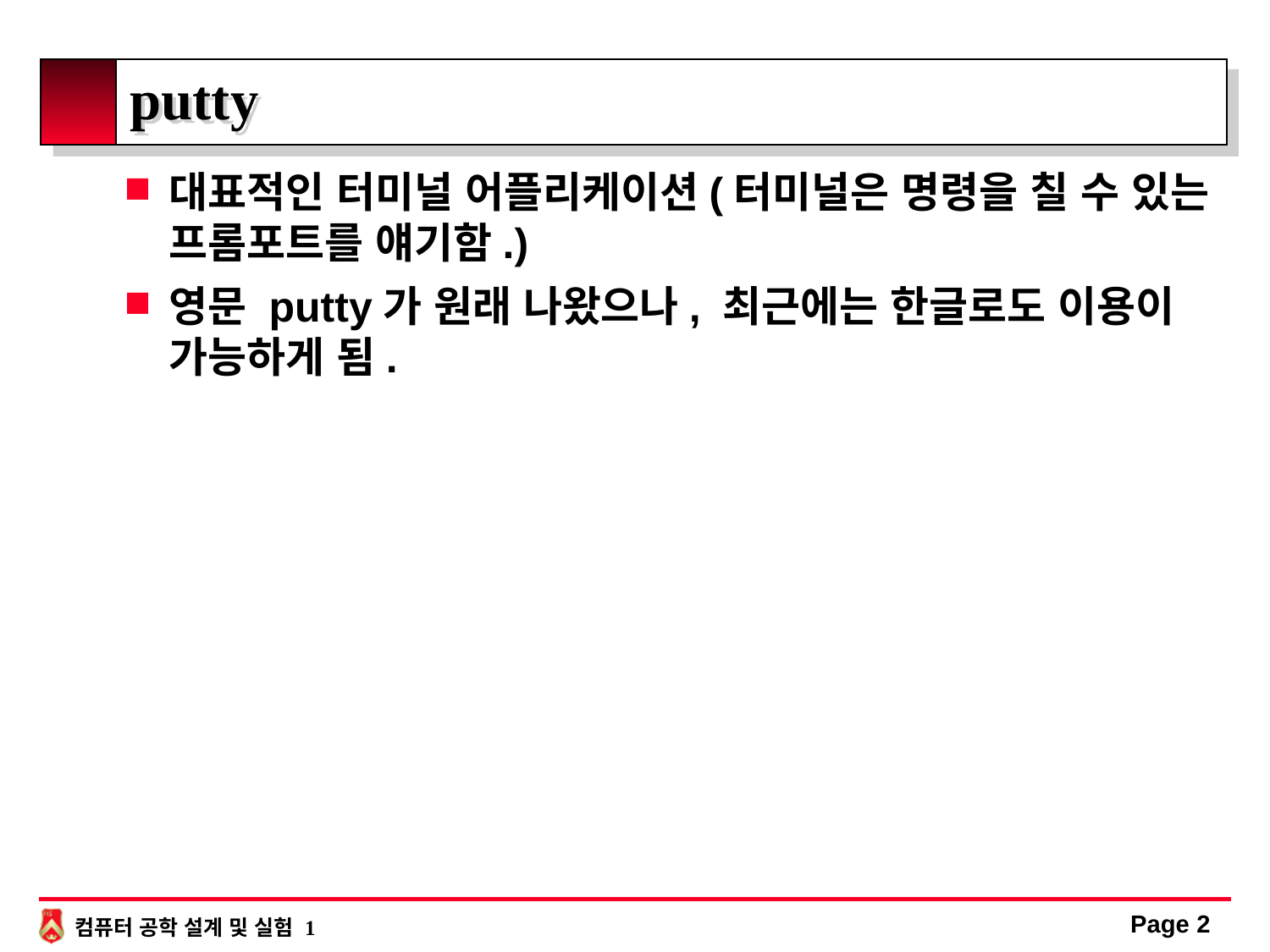

# putty
대표적인 터미널 어플리케이션(터미널은 명령을 칠 수 있는 프롬포트를 얘기함.)
영문 putty가 원래 나왔으나, 최근에는 한글로도 이용이 가능하게 됨.
Page 2